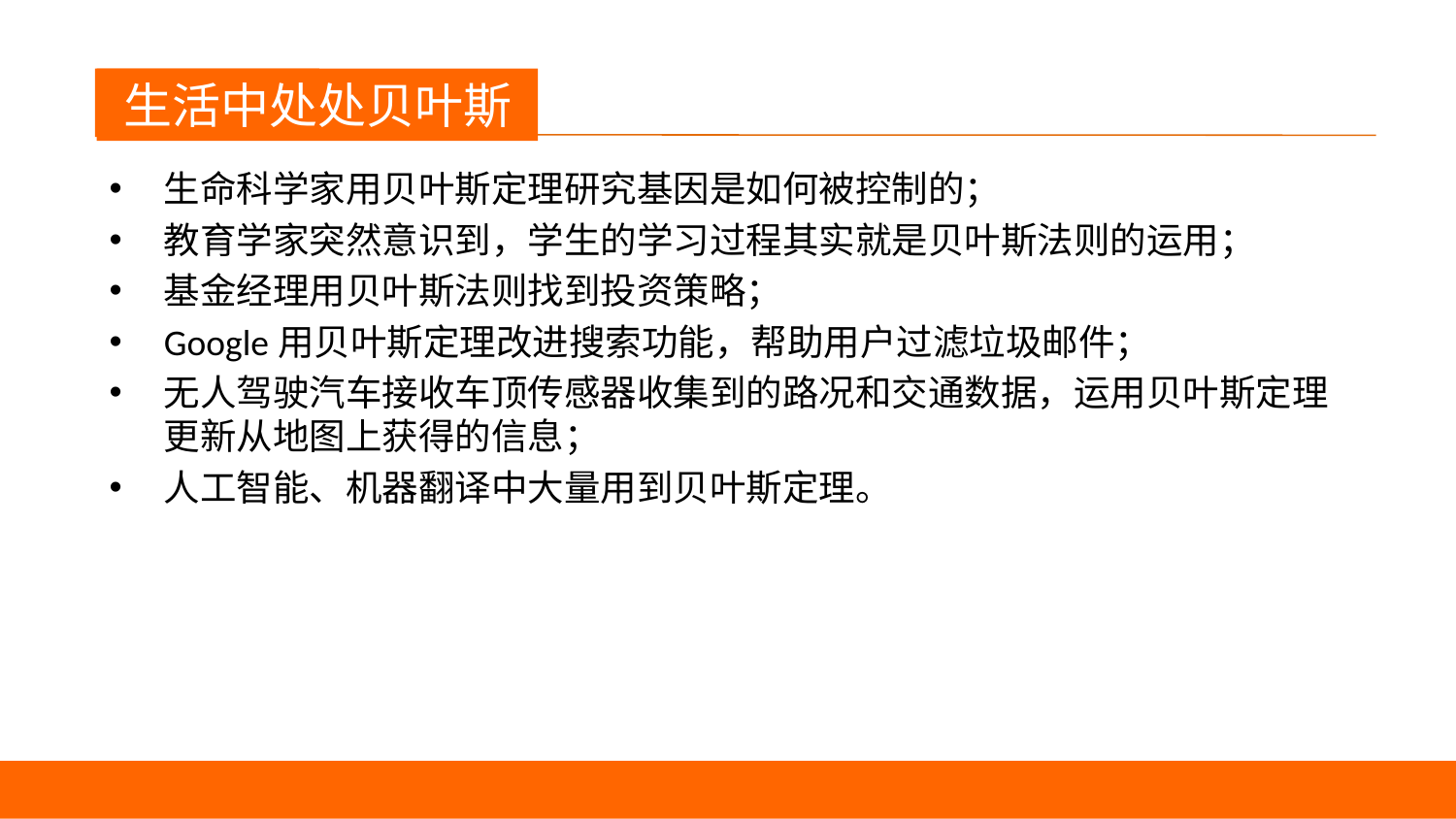

生活中处处贝叶斯
生命科学家用贝叶斯定理研究基因是如何被控制的；
教育学家突然意识到，学生的学习过程其实就是贝叶斯法则的运用；
基金经理用贝叶斯法则找到投资策略；
Google用贝叶斯定理改进搜索功能，帮助用户过滤垃圾邮件；
无人驾驶汽车接收车顶传感器收集到的路况和交通数据，运用贝叶斯定理更新从地图上获得的信息；
人工智能、机器翻译中大量用到贝叶斯定理。